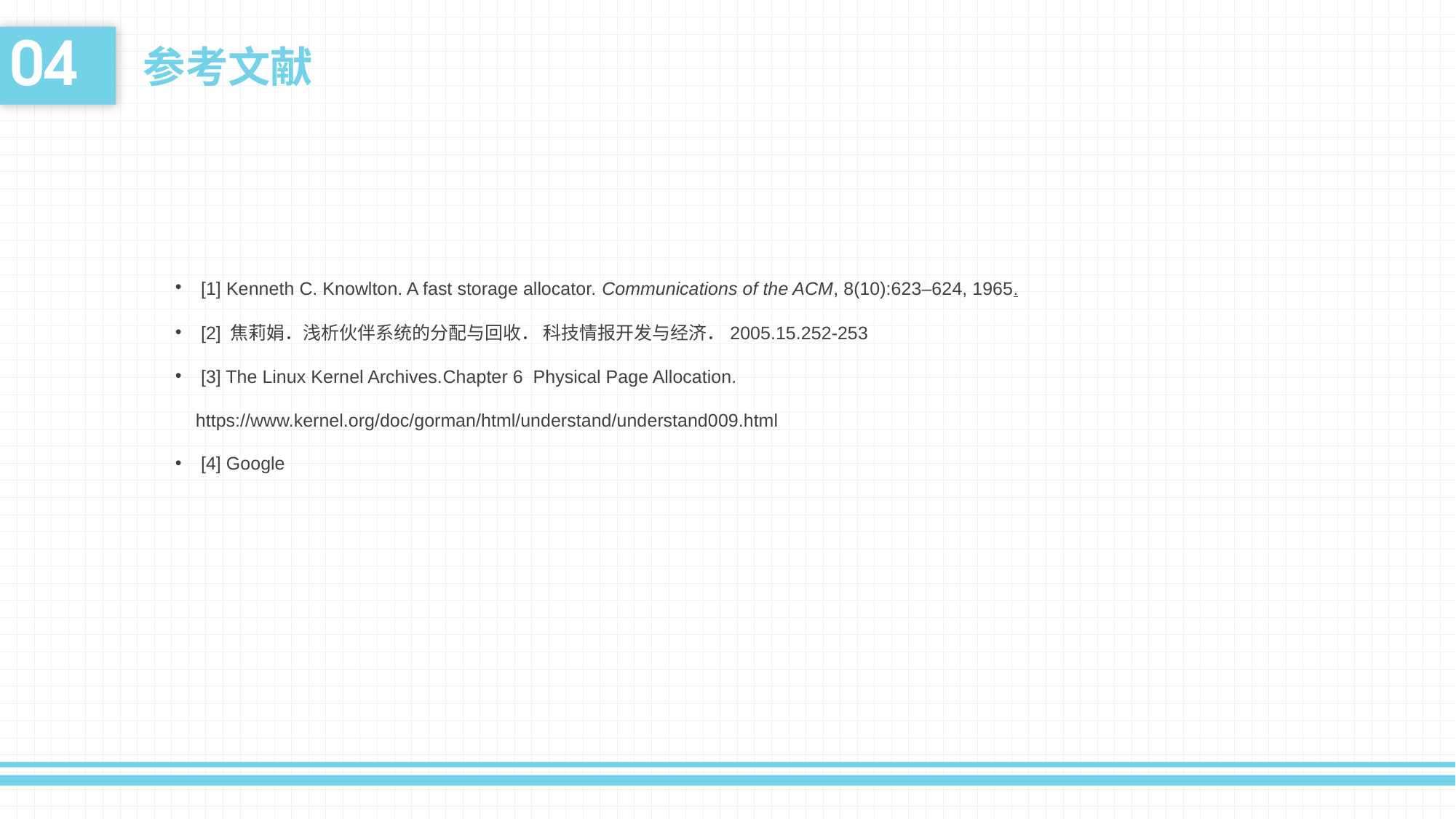

04
参考文献
 [1] Kenneth C. Knowlton. A fast storage allocator. Communications of the ACM, 8(10):623–624, 1965.
 [2] 焦莉娟．浅析伙伴系统的分配与回收． 科技情报开发与经济．2005.15.252-253
 [3] The Linux Kernel Archives.Chapter 6  Physical Page Allocation.    https://www.kernel.org/doc/gorman/html/understand/understand009.html
 [4] Google